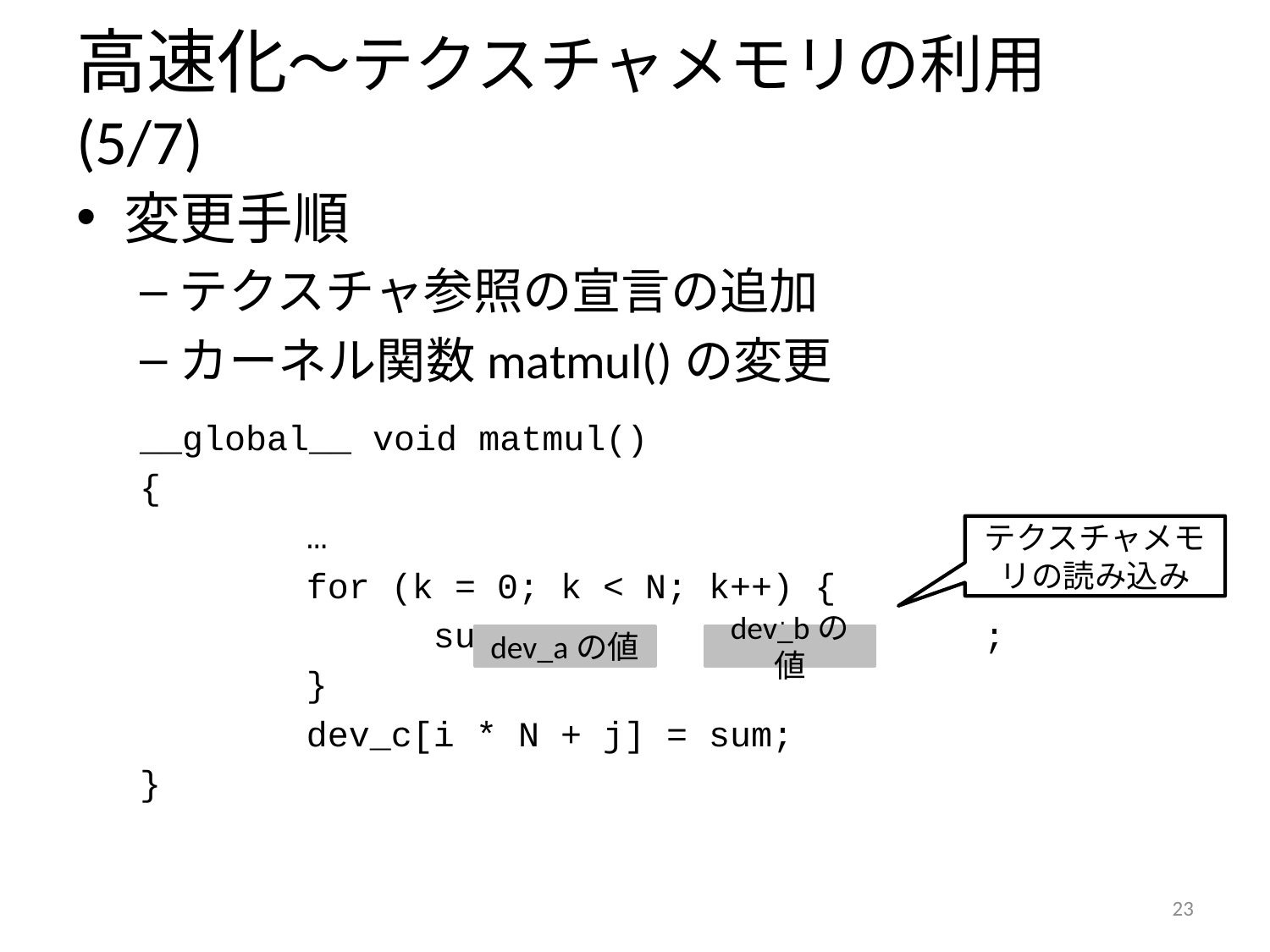

# 高速化～テクスチャメモリの利用 (5/7)
変更手順
テクスチャ参照の宣言の追加
カーネル関数matmul()の変更

__global__ void matmul()
{
		…
		for (k = 0; k < N; k++) {
			sum += 	    *         ;
		}
		dev_c[i * N + j] = sum;
}

テクスチャメモリの読み込み
dev_aの値
dev_bの値
23